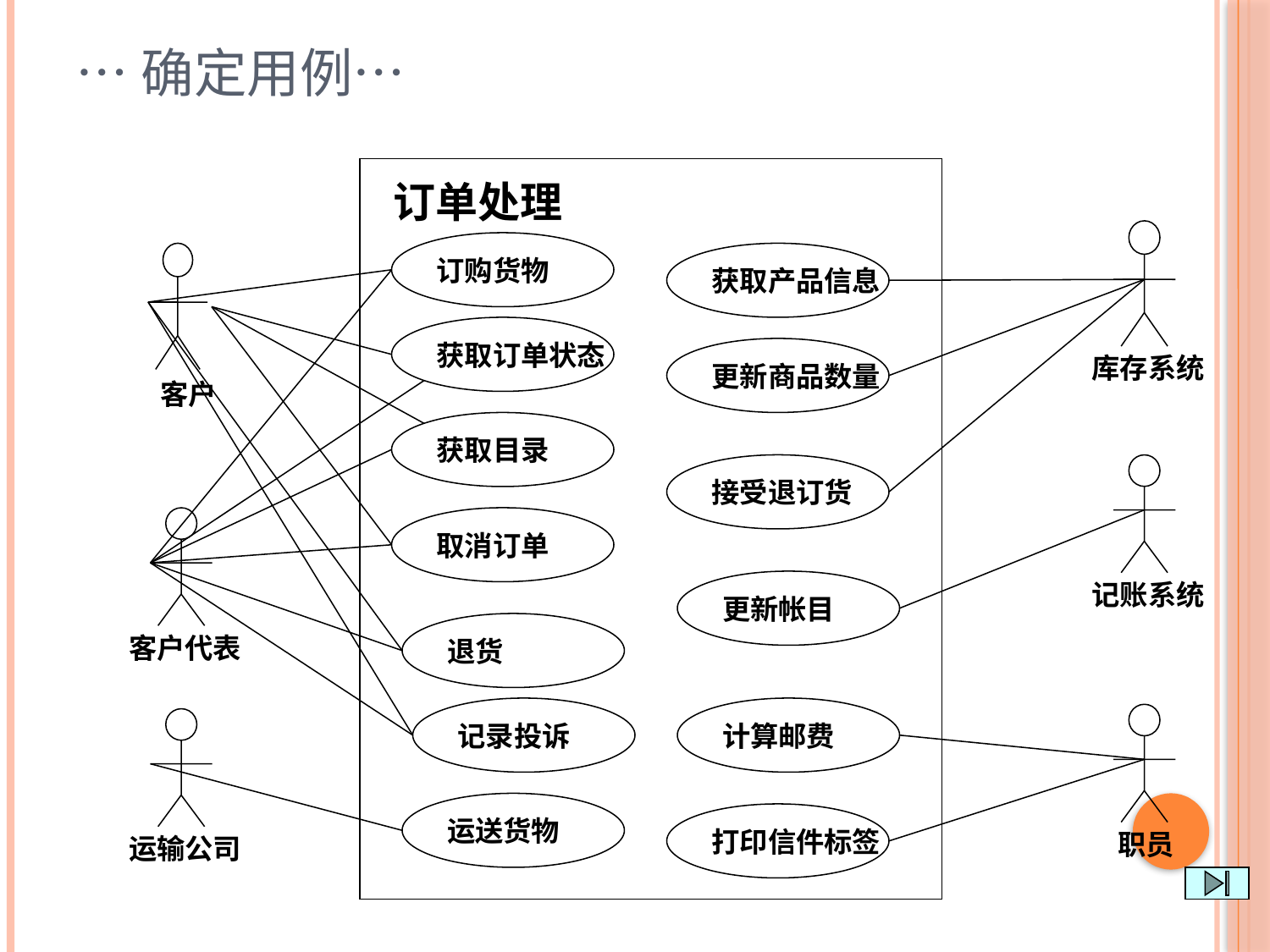

# …确定用例…

订单处理

订购货物

获取产品信息

获取订单状态

更新商品数量
库存系统
客户
获取目录
接受退订货

取消订单

更新帐目
记账系统

退货
客户代表
记录投诉
计算邮费

运送货物

打印信件标签
   职员
运输公司